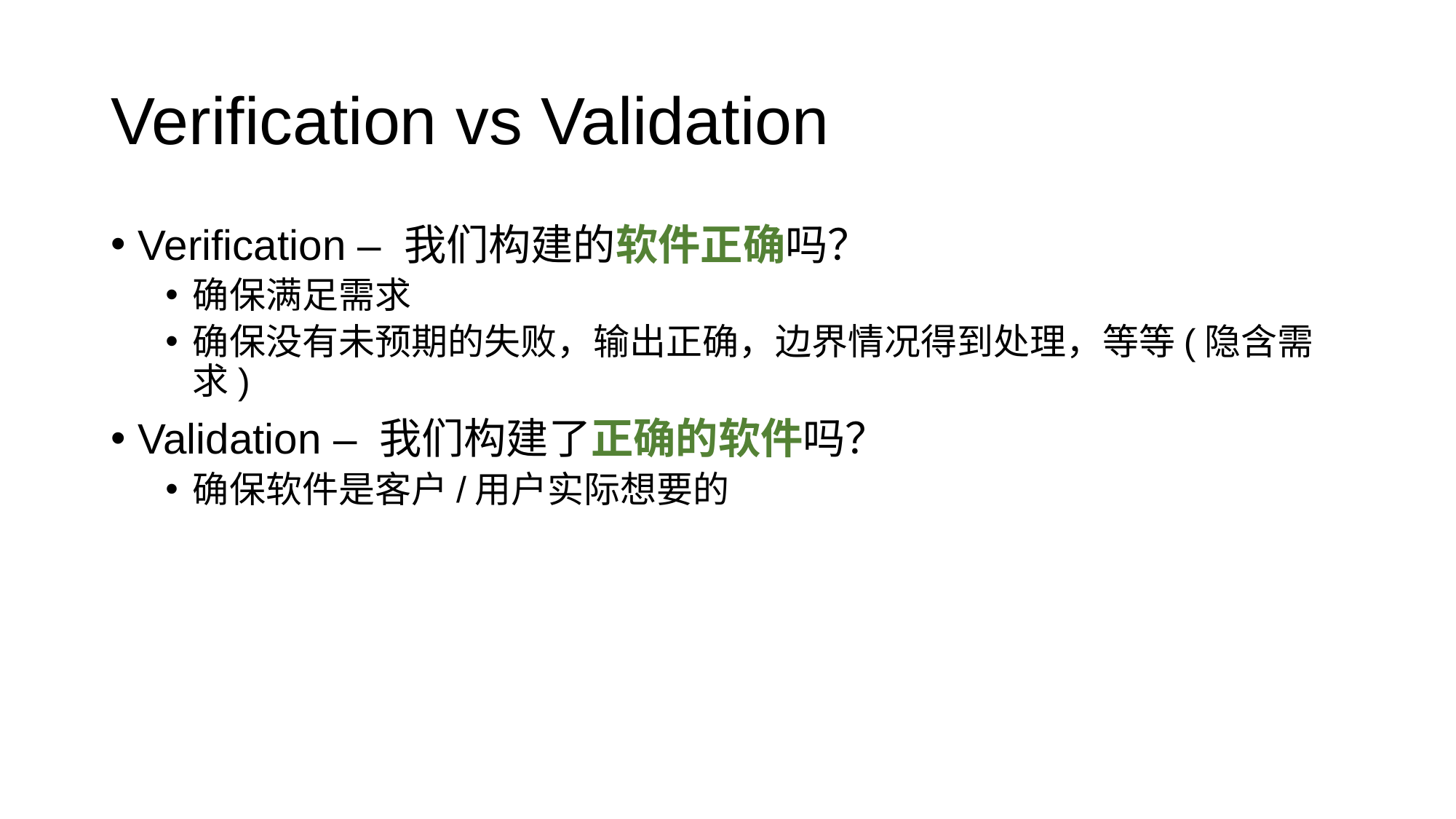

# Verification vs Validation
Verification – 我们构建的软件正确吗？
确保满足需求
确保没有未预期的失败，输出正确，边界情况得到处理，等等(隐含需求)
Validation – 我们构建了正确的软件吗？
确保软件是客户/用户实际想要的